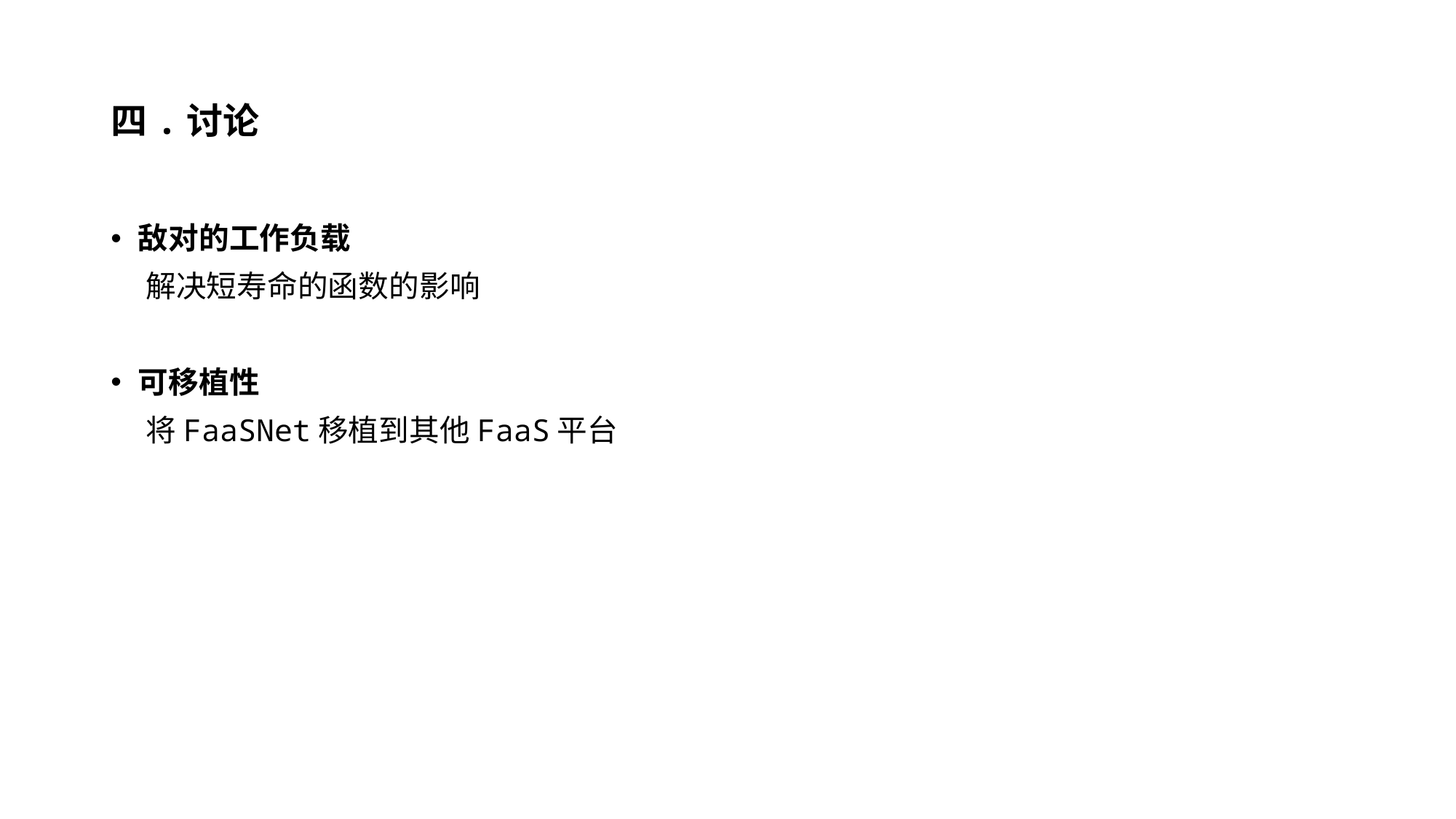

# 四.讨论
敌对的工作负载
    解决短寿命的函数的影响

可移植性
    将FaaSNet移植到其他FaaS平台